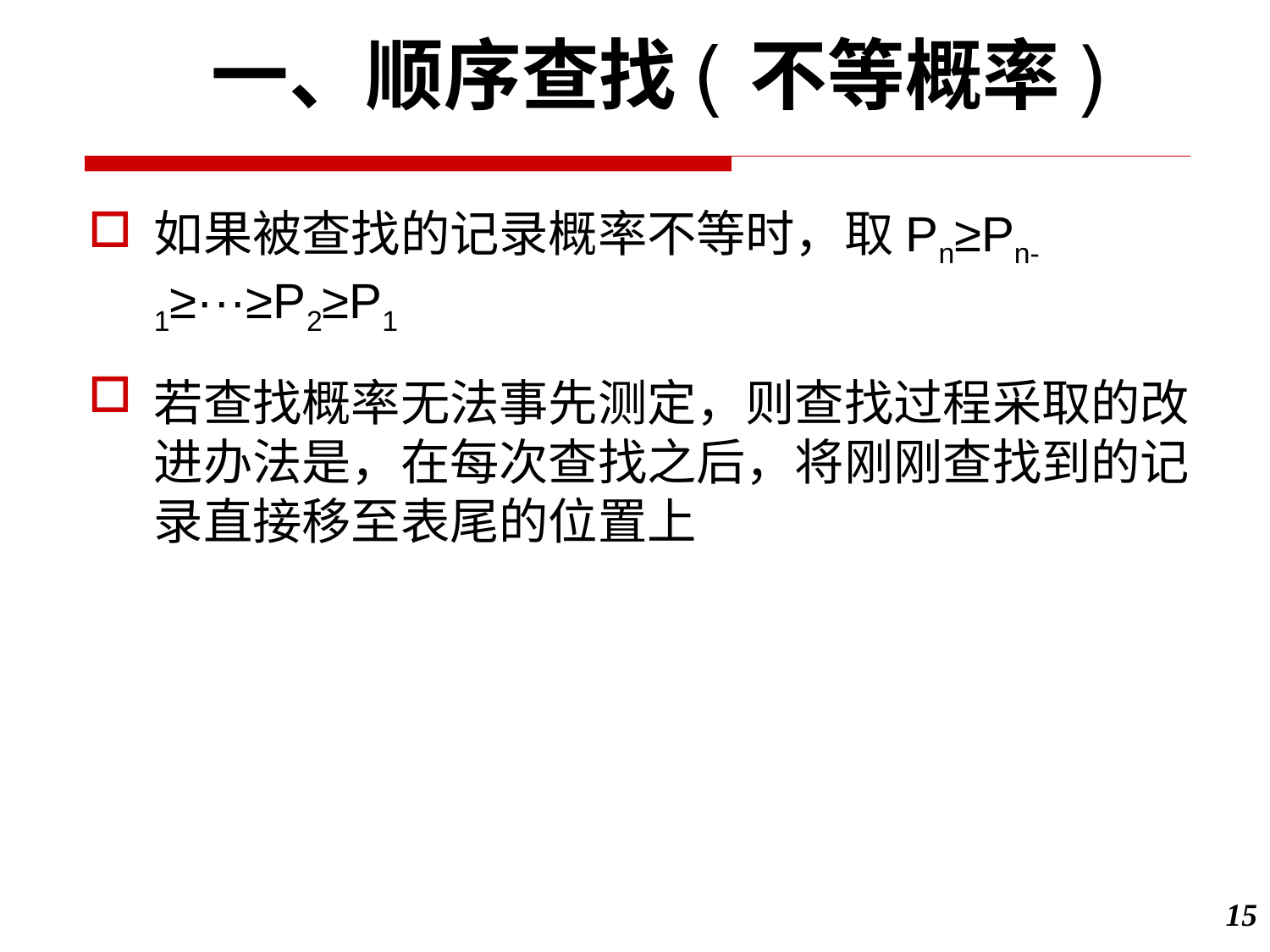

一、顺序查找(不等概率)
如果被查找的记录概率不等时，取Pn≥Pn-1≥···≥P2≥P1
若查找概率无法事先测定，则查找过程采取的改进办法是，在每次查找之后，将刚刚查找到的记录直接移至表尾的位置上
15